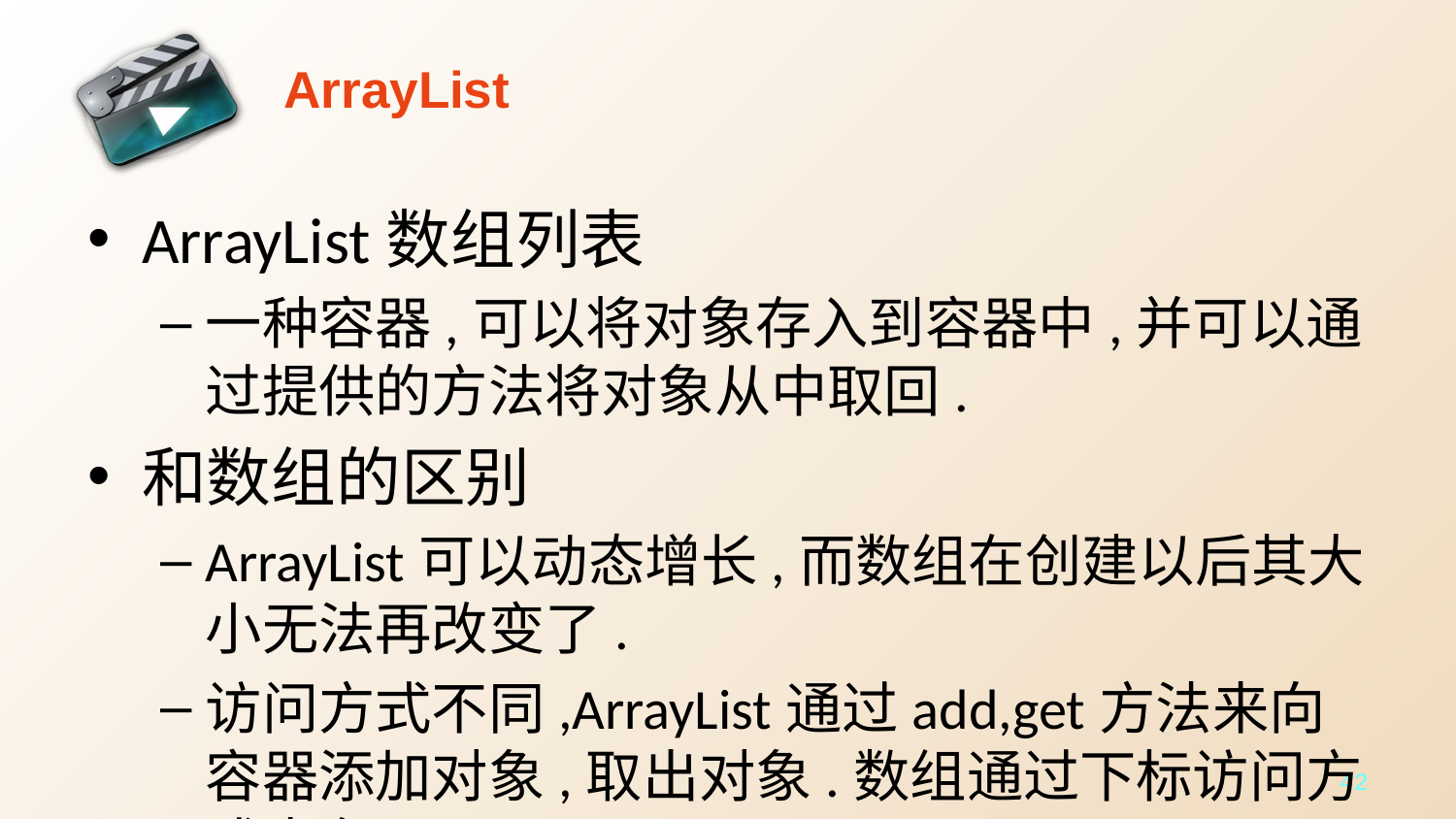

# ArrayList
ArrayList数组列表
一种容器,可以将对象存入到容器中,并可以通过提供的方法将对象从中取回.
和数组的区别
ArrayList可以动态增长,而数组在创建以后其大小无法再改变了.
访问方式不同,ArrayList通过add,get方法来向容器添加对象,取出对象.数组通过下标访问方式来存取.
42